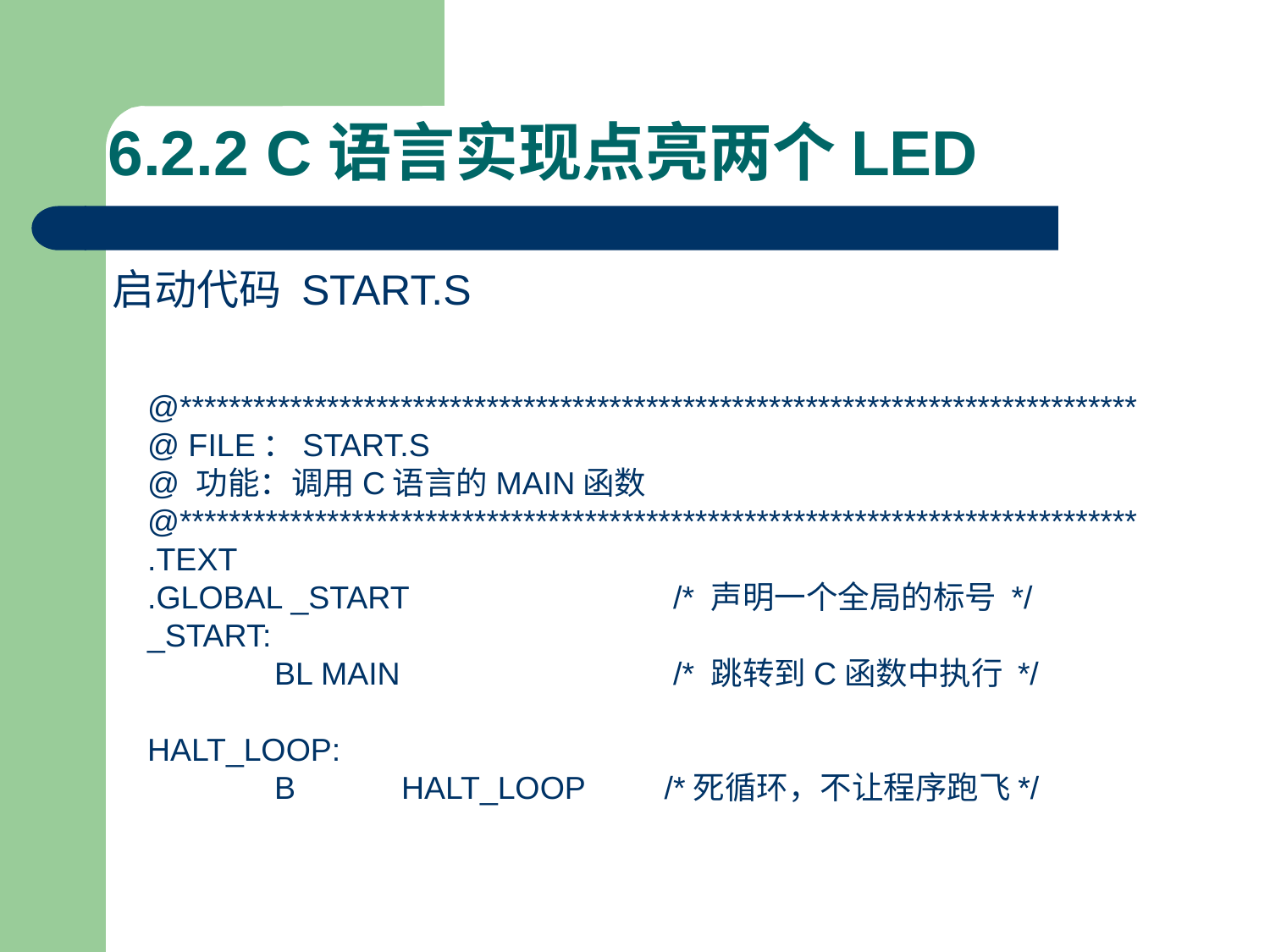

# 6.2.2 C语言实现点亮两个LED
启动代码 start.S
@******************************************************************************
@ File：start.S
@ 功能：调用C语言的main函数
@******************************************************************************
.text
.global _start		  /* 声明一个全局的标号 */
_start:
	bl main			  /* 跳转到C函数中执行 */

halt_loop:
	b	halt_loop	 /*死循环，不让程序跑飞*/